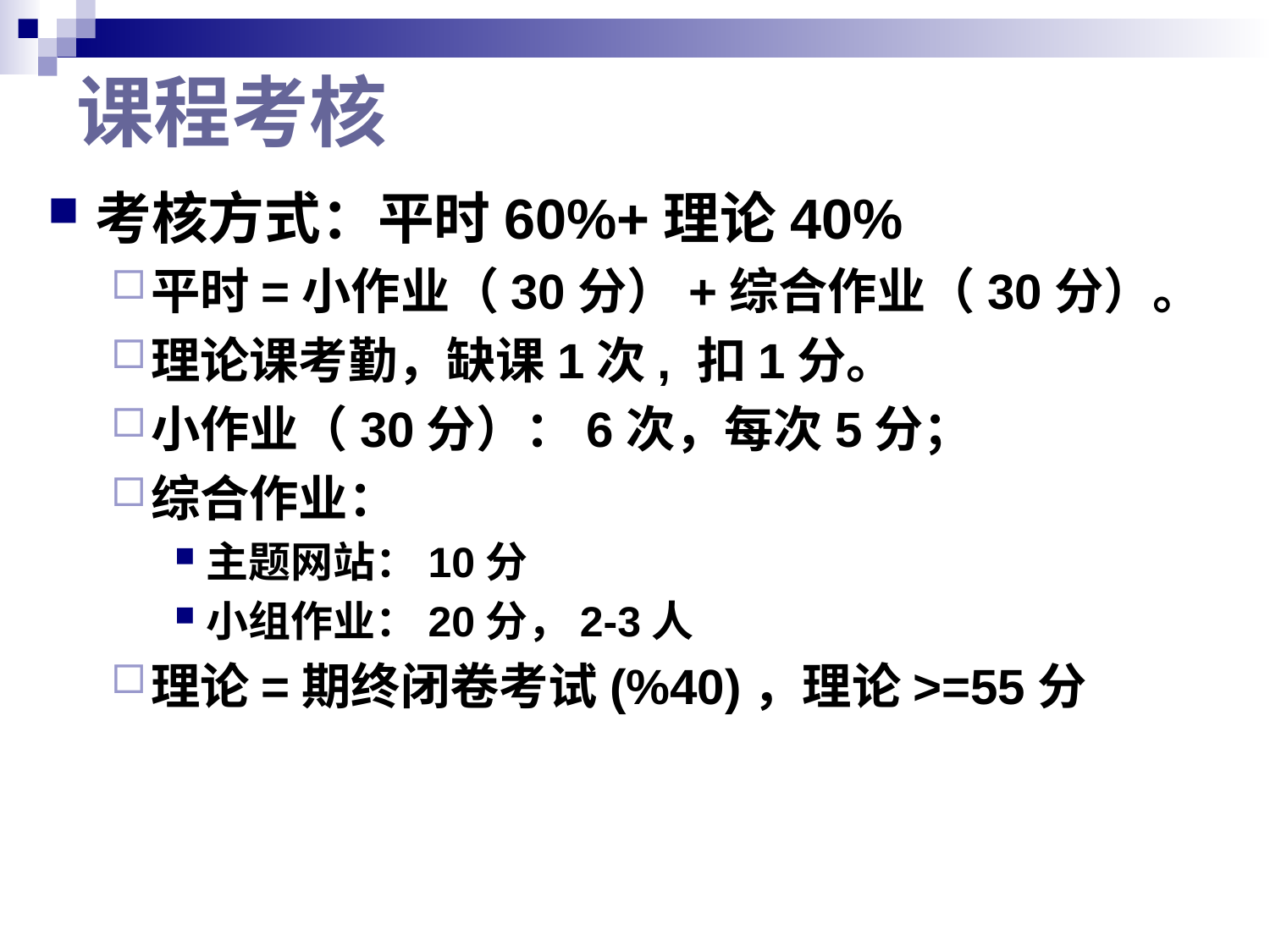

# 课程考核
考核方式：平时60%+理论40%
平时=小作业（30分）+综合作业（30分）。
理论课考勤，缺课1次, 扣1分。
小作业（30分）：6次，每次5分；
综合作业：
主题网站：10分
小组作业：20分，2-3人
理论=期终闭卷考试(%40)，理论>=55分